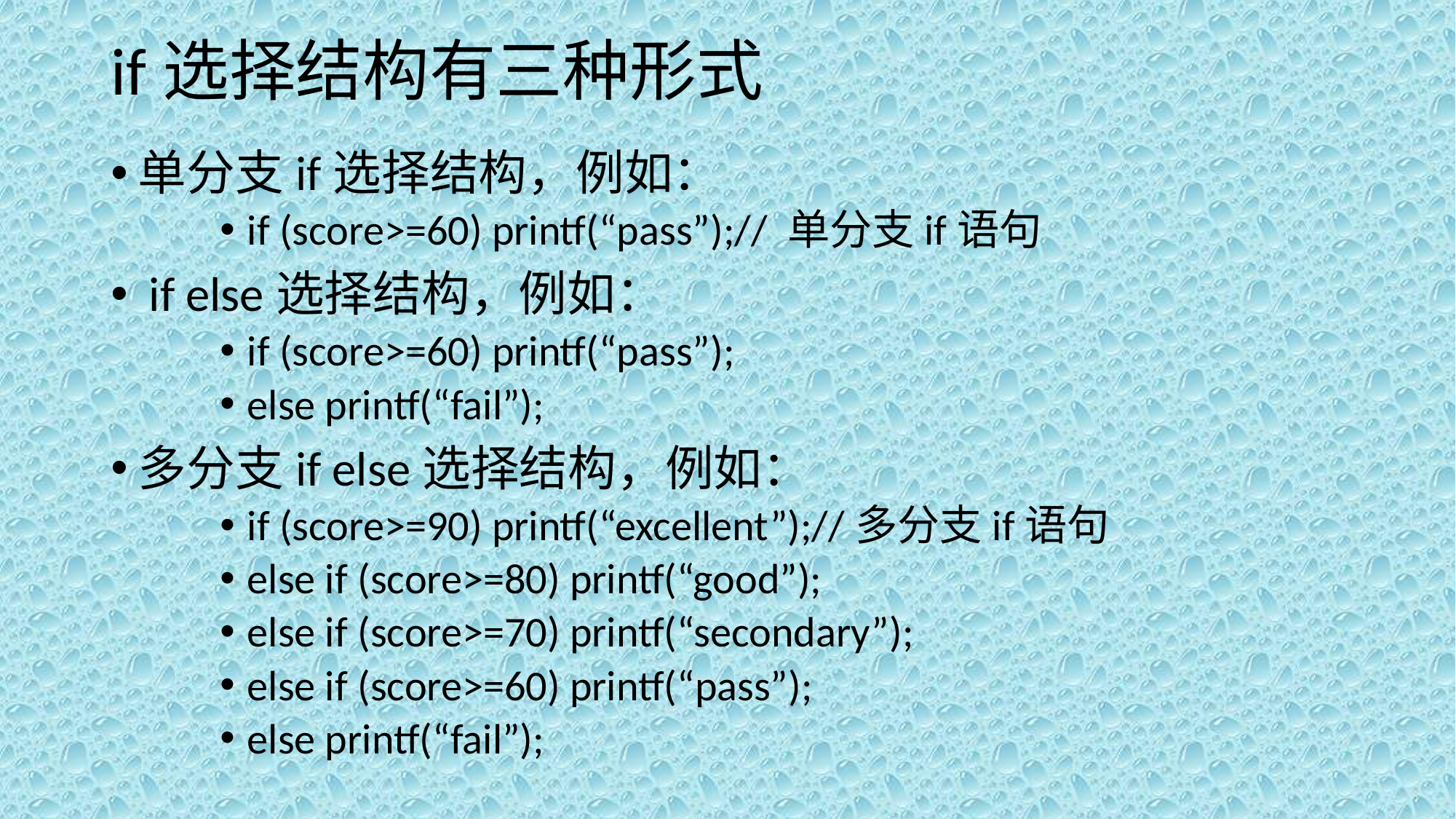

# if选择结构有三种形式
单分支if选择结构，例如：
if (score>=60) printf(“pass”);// 单分支if语句
 if else选择结构，例如：
if (score>=60) printf(“pass”);
else printf(“fail”);
多分支if else选择结构，例如：
if (score>=90) printf(“excellent”);//多分支if语句
else if (score>=80) printf(“good”);
else if (score>=70) printf(“secondary”);
else if (score>=60) printf(“pass”);
else printf(“fail”);